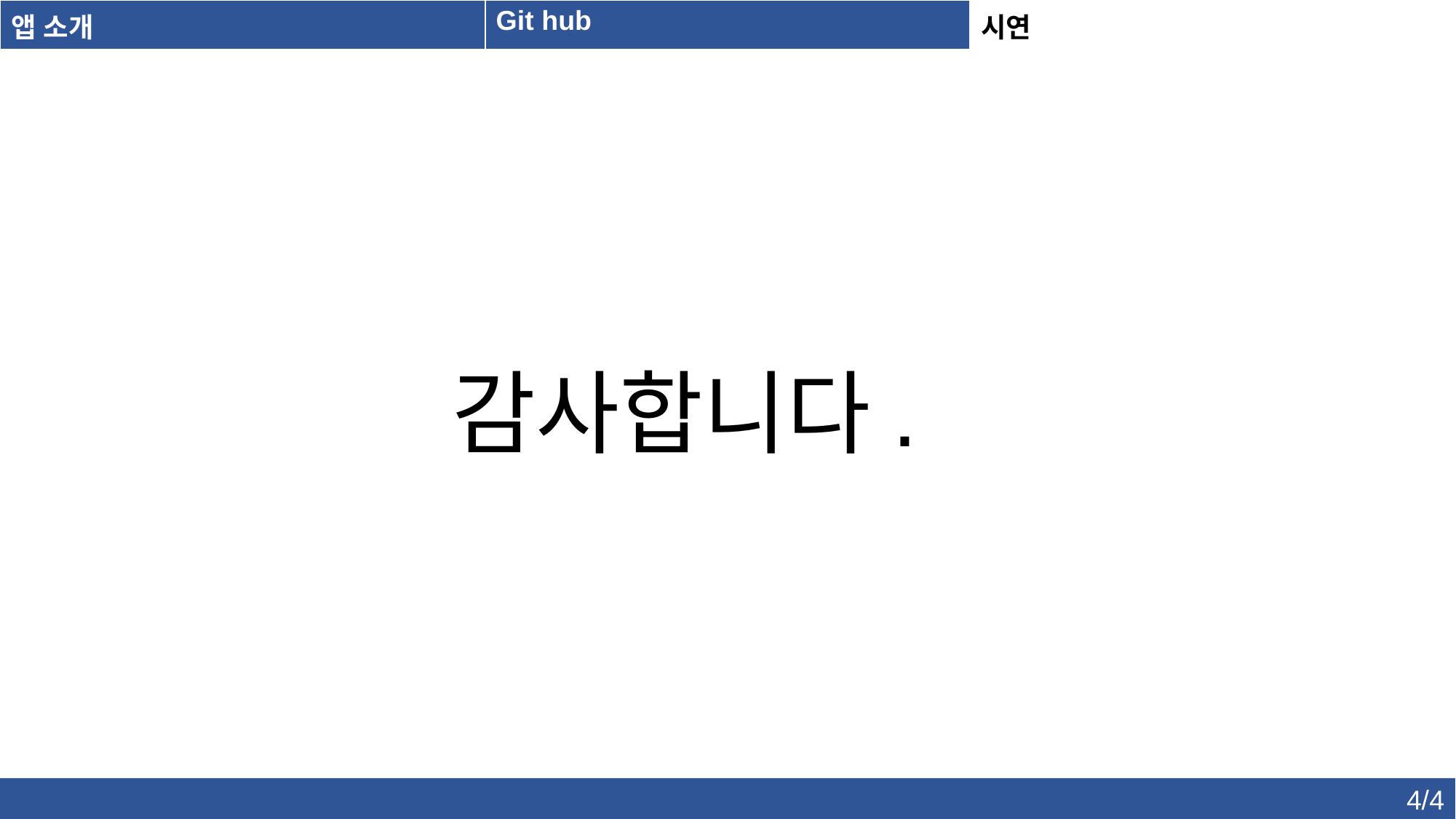

| 앱 소개 | Git hub | 시연 |
| --- | --- | --- |
감사합니다.
4/4